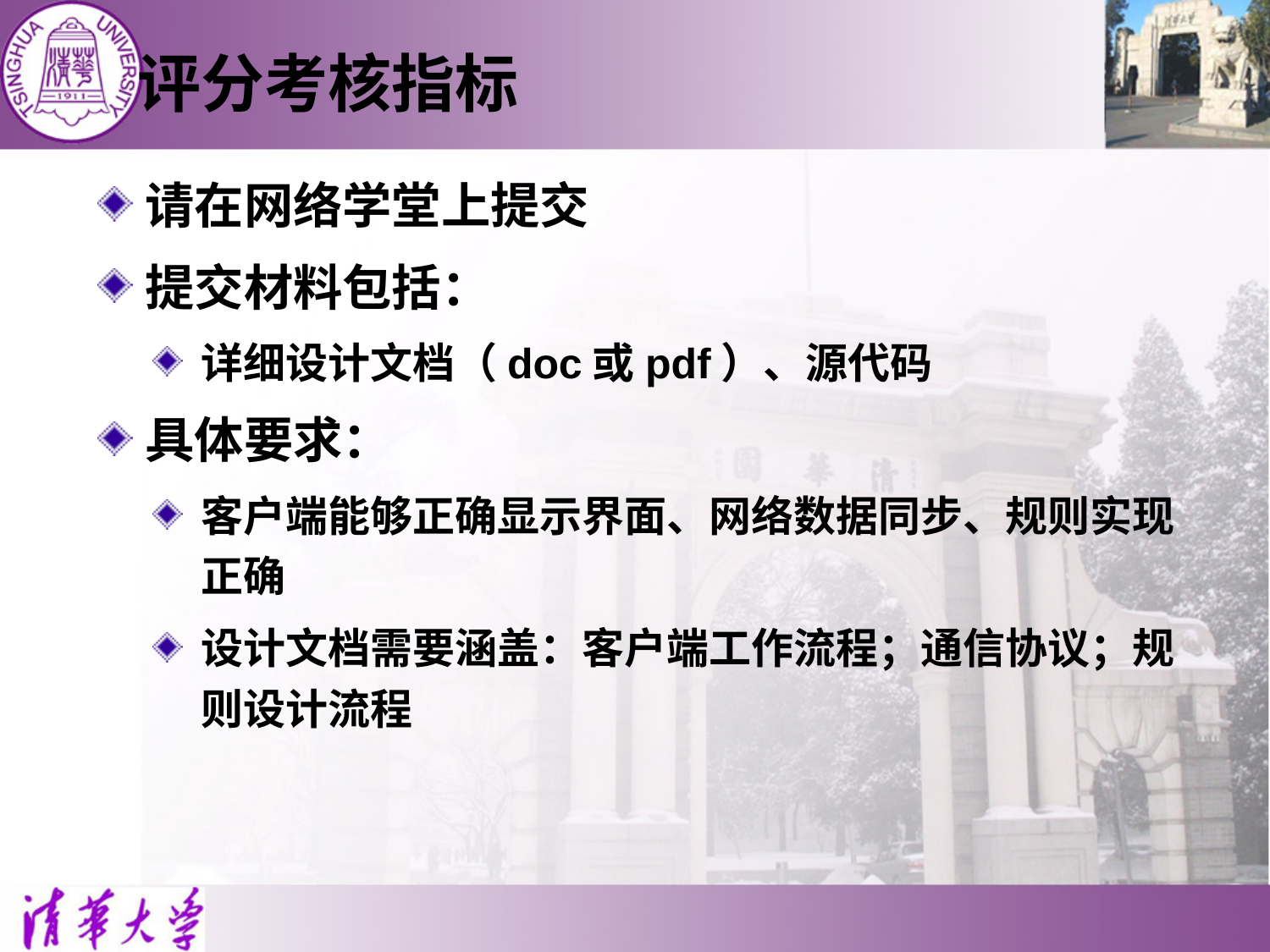

# 评分考核指标
请在网络学堂上提交
提交材料包括：
详细设计文档（doc或pdf）、源代码
具体要求：
客户端能够正确显示界面、网络数据同步、规则实现正确
设计文档需要涵盖：客户端工作流程；通信协议；规则设计流程